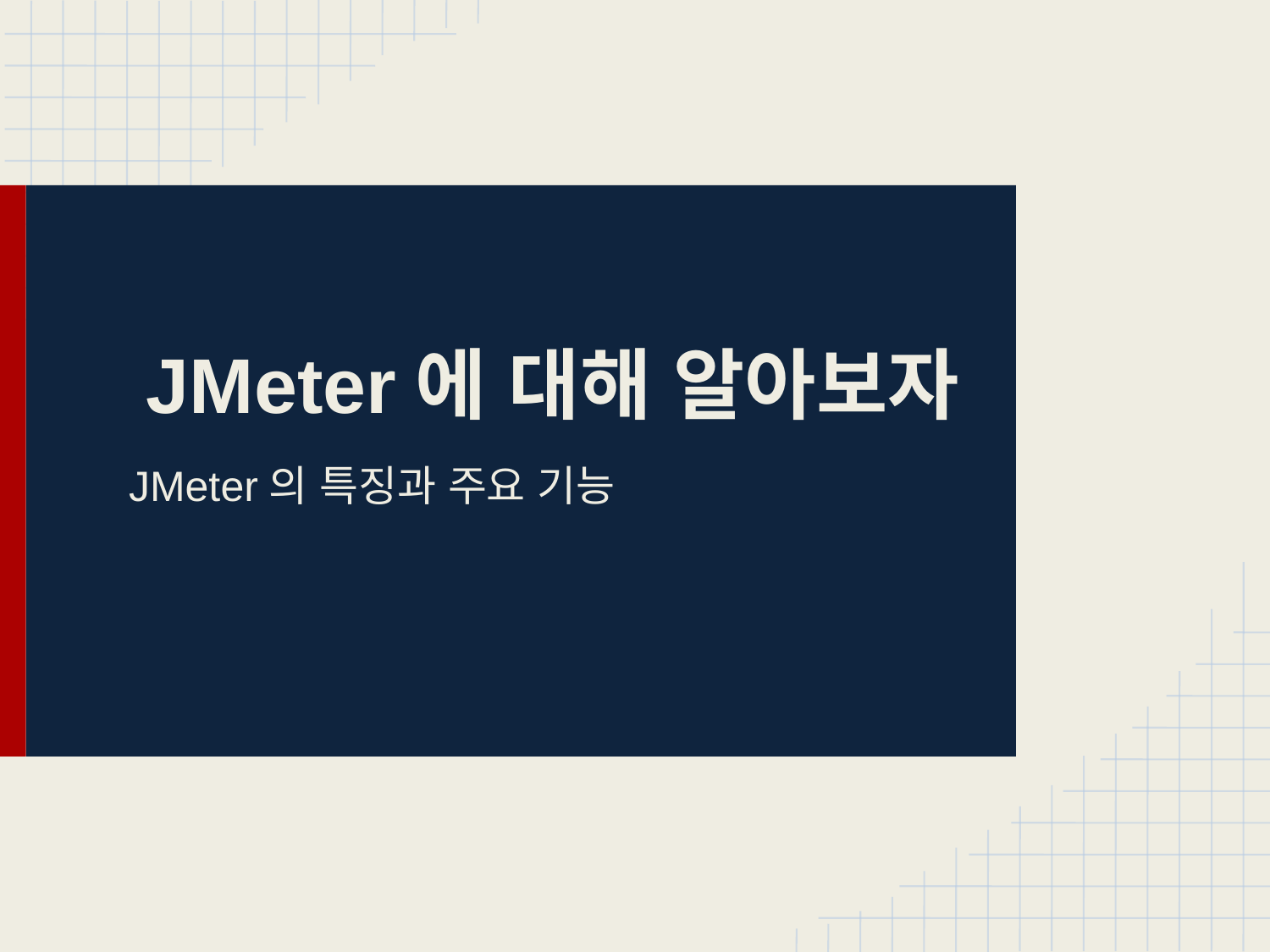

# JMeter에 대해 알아보자
JMeter의 특징과 주요 기능